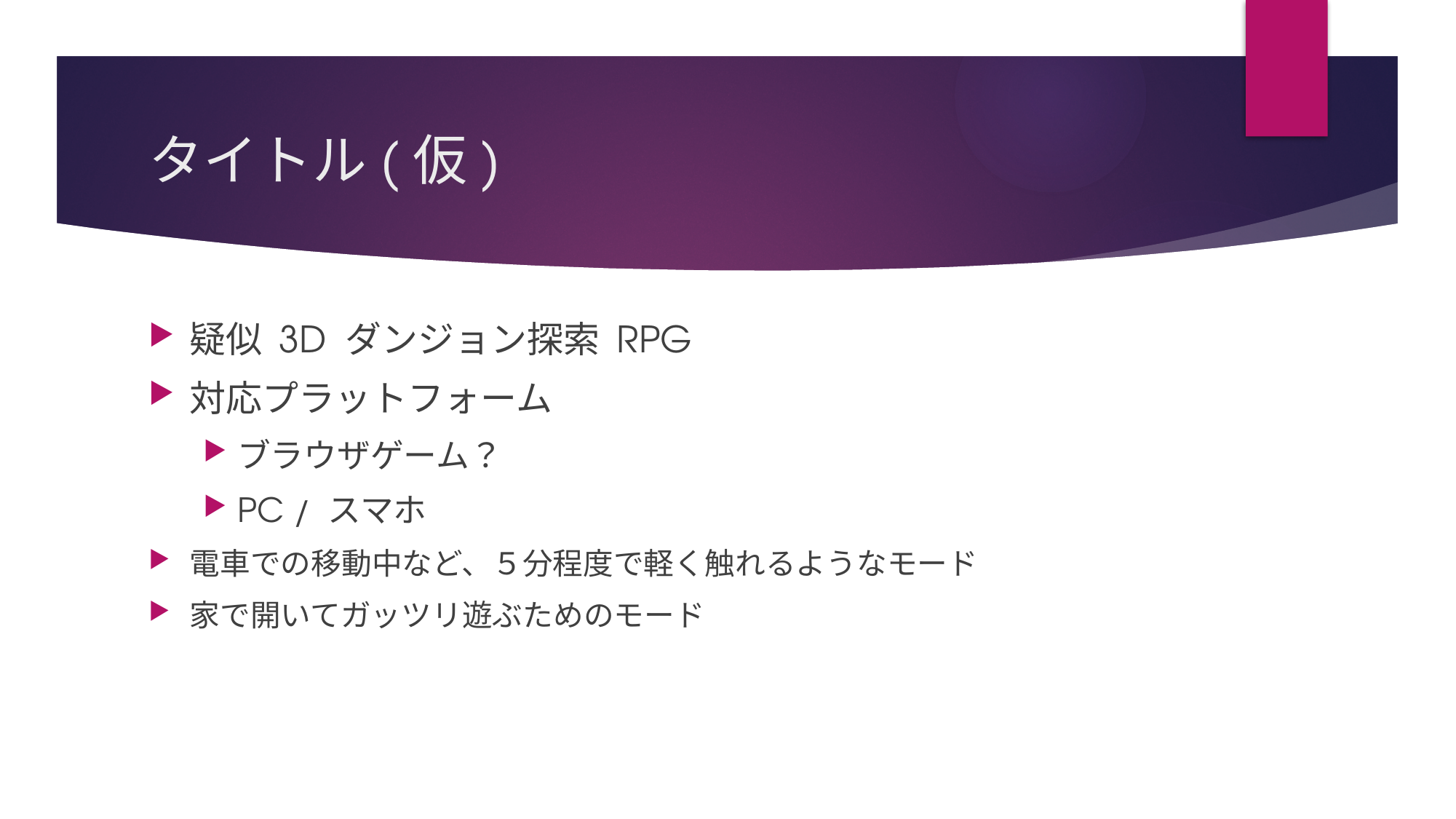

# タイトル(仮)
疑似 3D ダンジョン探索 RPG
対応プラットフォーム
ブラウザゲーム？
PC / スマホ
電車での移動中など、５分程度で軽く触れるようなモード
家で開いてガッツリ遊ぶためのモード